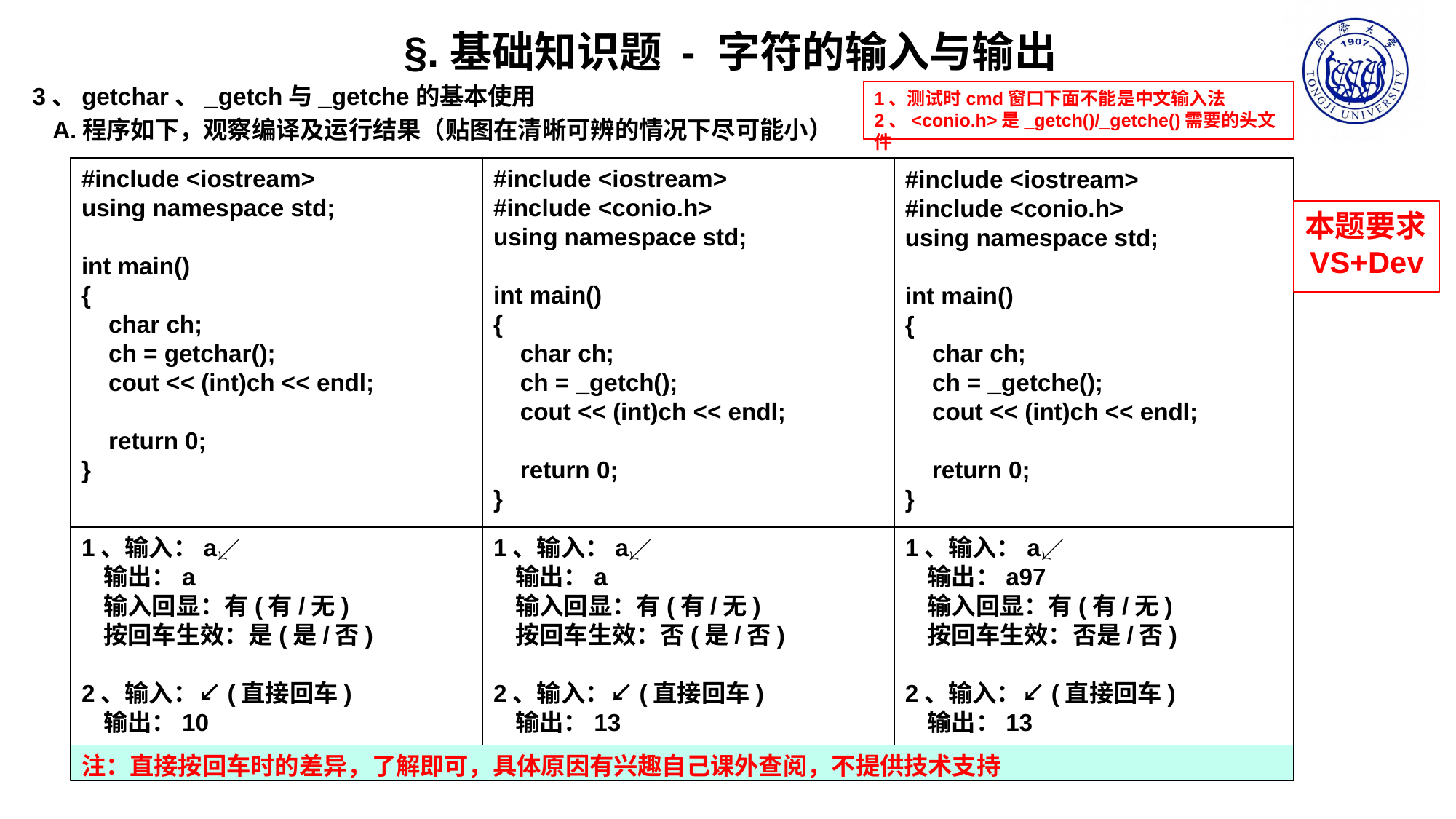

§.基础知识题 - 字符的输入与输出
3、getchar、_getch与_getche的基本使用
   A.程序如下，观察编译及运行结果（贴图在清晰可辨的情况下尽可能小）
1、测试时cmd窗口下面不能是中文输入法
2、<conio.h>是_getch()/_getche()需要的头文件

#include <iostream>
using namespace std;

int main()
{
    char ch;
    ch = getchar();
    cout << (int)ch << endl;

    return 0;
}

#include <iostream>
#include <conio.h>
using namespace std;

int main()
{
    char ch;
    ch = _getch();
    cout << (int)ch << endl;

    return 0;
}
#include <iostream>
#include <conio.h>
using namespace std;

int main()
{
    char ch;
    ch = _getche();
    cout << (int)ch << endl;

    return 0;
}
本题要求VS+Dev
1、输入：a↙
   输出：a
   输入回显：有(有/无)
   按回车生效：是(是/否)

2、输入：↙(直接回车)
   输出：10
1、输入：a↙
   输出：a
   输入回显：有(有/无)
   按回车生效：否(是/否)

2、输入：↙(直接回车)
   输出：13
1、输入：a↙
   输出：a97
   输入回显：有(有/无)
   按回车生效：否是/否)

2、输入：↙(直接回车)
   输出：13
注：直接按回车时的差异，了解即可，具体原因有兴趣自己课外查阅，不提供技术支持